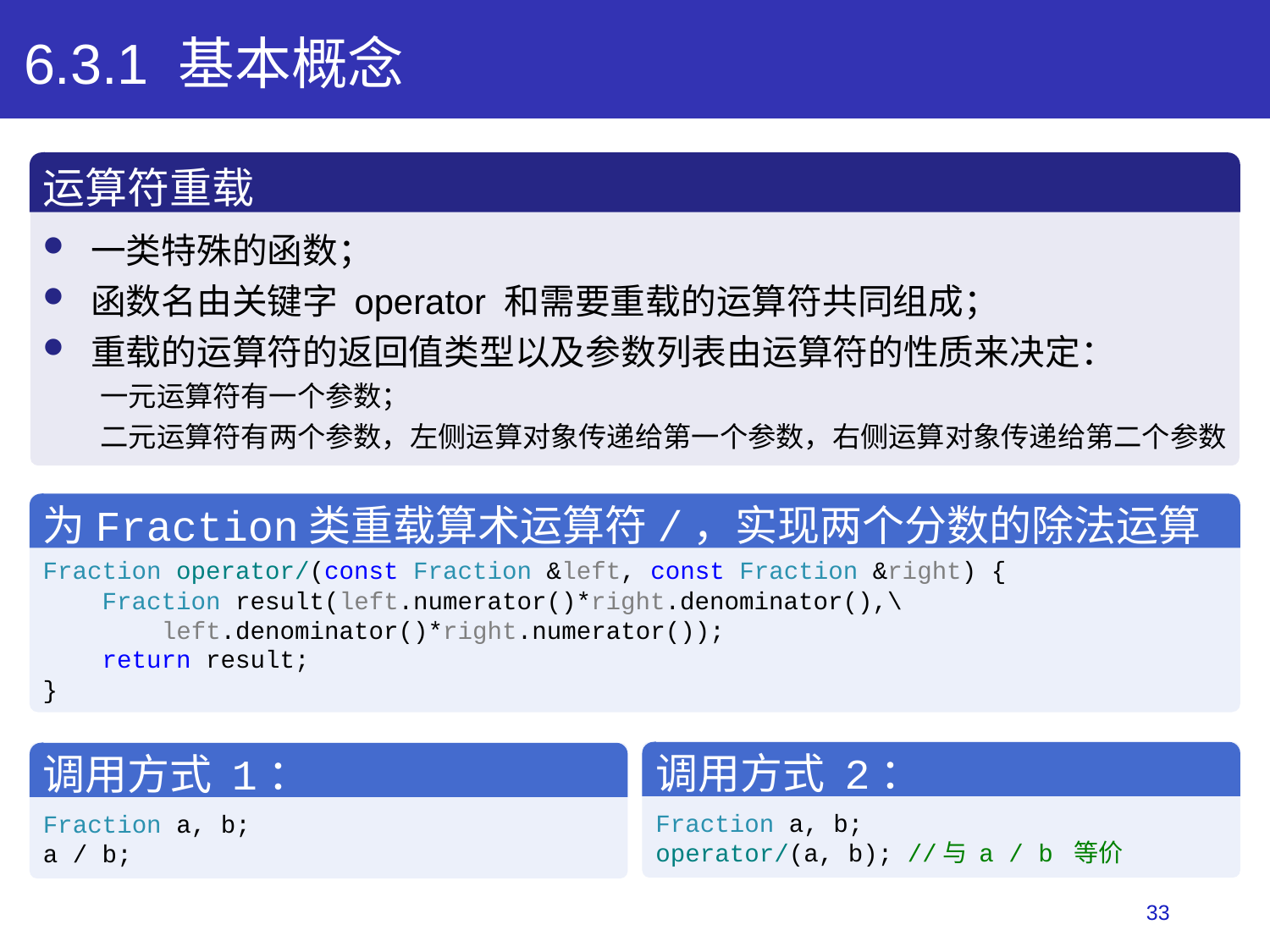

6.3.1 基本概念

运算符重载
一类特殊的函数；
函数名由关键字 operator 和需要重载的运算符共同组成；
重载的运算符的返回值类型以及参数列表由运算符的性质来决定：
        一元运算符有一个参数；
        二元运算符有两个参数，左侧运算对象传递给第一个参数，右侧运算对象传递给第二个参数
为Fraction类重载算术运算符/，实现两个分数的除法运算

Fraction operator/(const Fraction &left, const Fraction &right) {
    Fraction result(left.numerator()*right.denominator(),\
        left.denominator()*right.numerator());
    return result;
}
调用方式 2：

Fraction a, b;
operator/(a, b); //与 a / b 等价
调用方式 1：

Fraction a, b;
a / b;
33